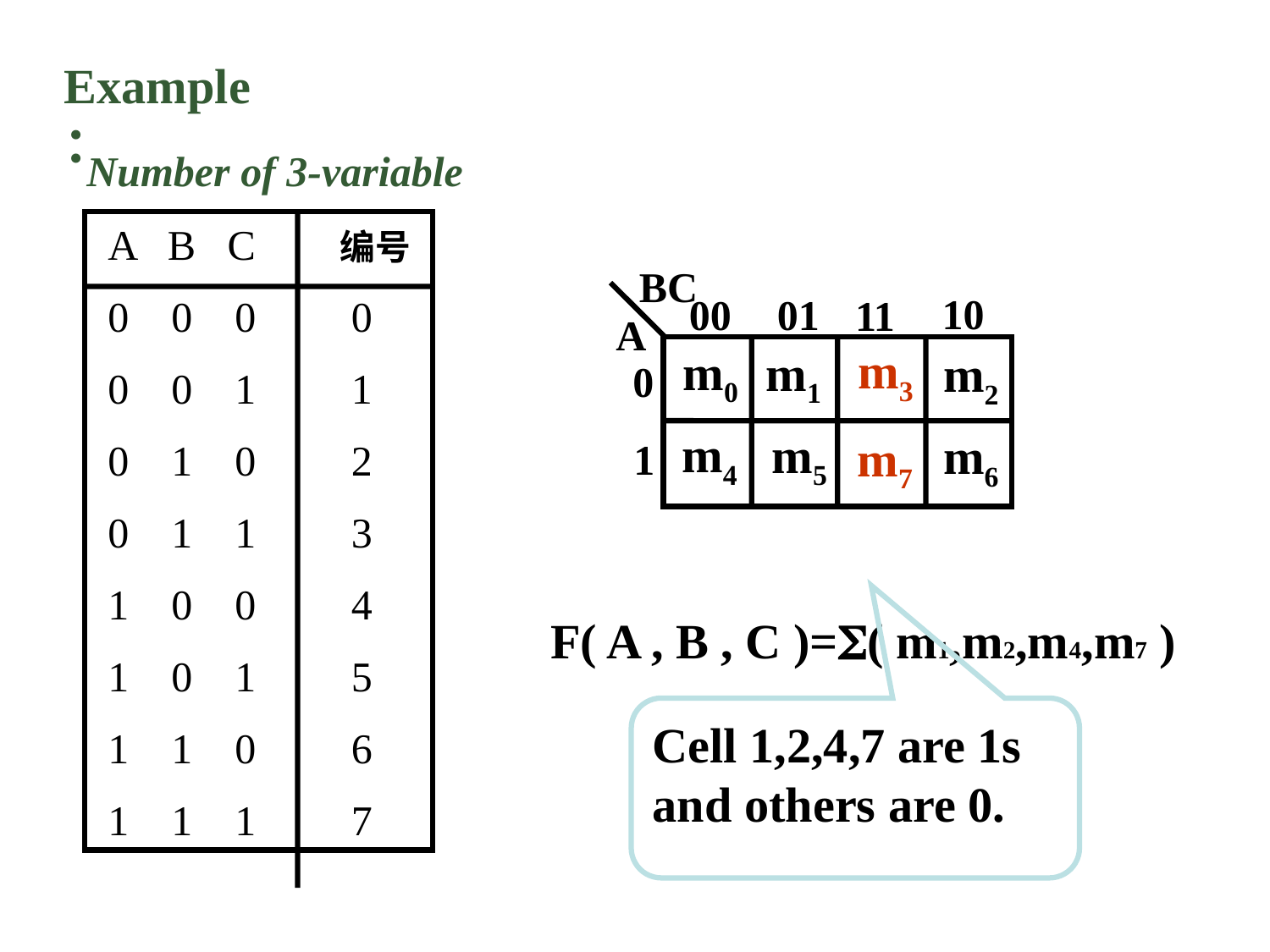

Example ：
Number of 3-variable
 A   B   C       编号
 0    0    0         0
 0    0    1         1
 0    1    0         2
 0    1    1         3
 1    0    0         4
 1    0    1         5
 1    1    0         6
 1    1    1         7

BC
10
00
01

11
A

m3
m0
m1
m2
0

m4
m5
m6
1
m7
F( A , B , C )=Σ( m1,m2,m4,m7 )
Cell 1,2,4,7 are 1s and others are 0.